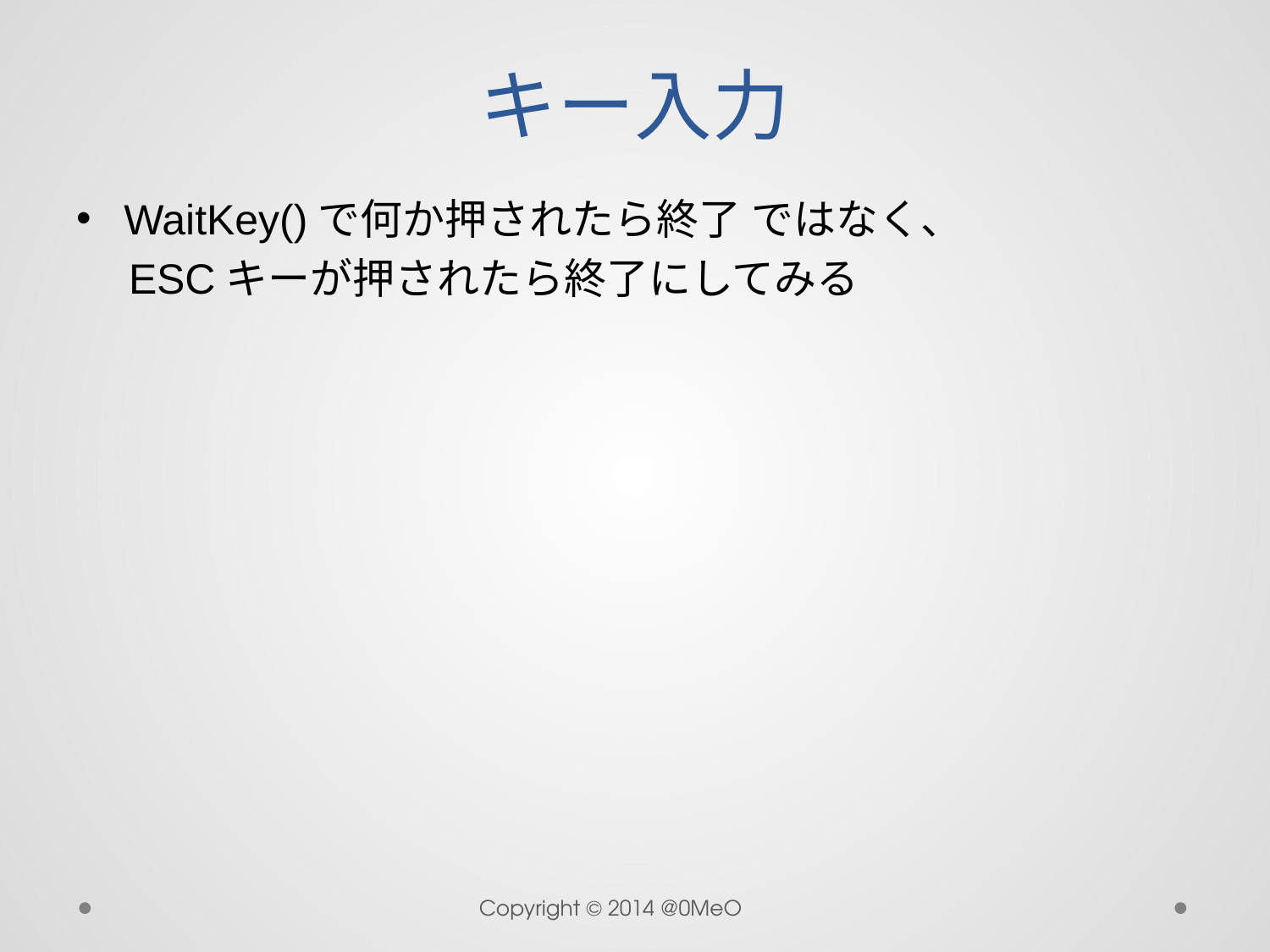

# キー入力
WaitKey()で何か押されたら終了 ではなく、
　ESCキーが押されたら終了にしてみる